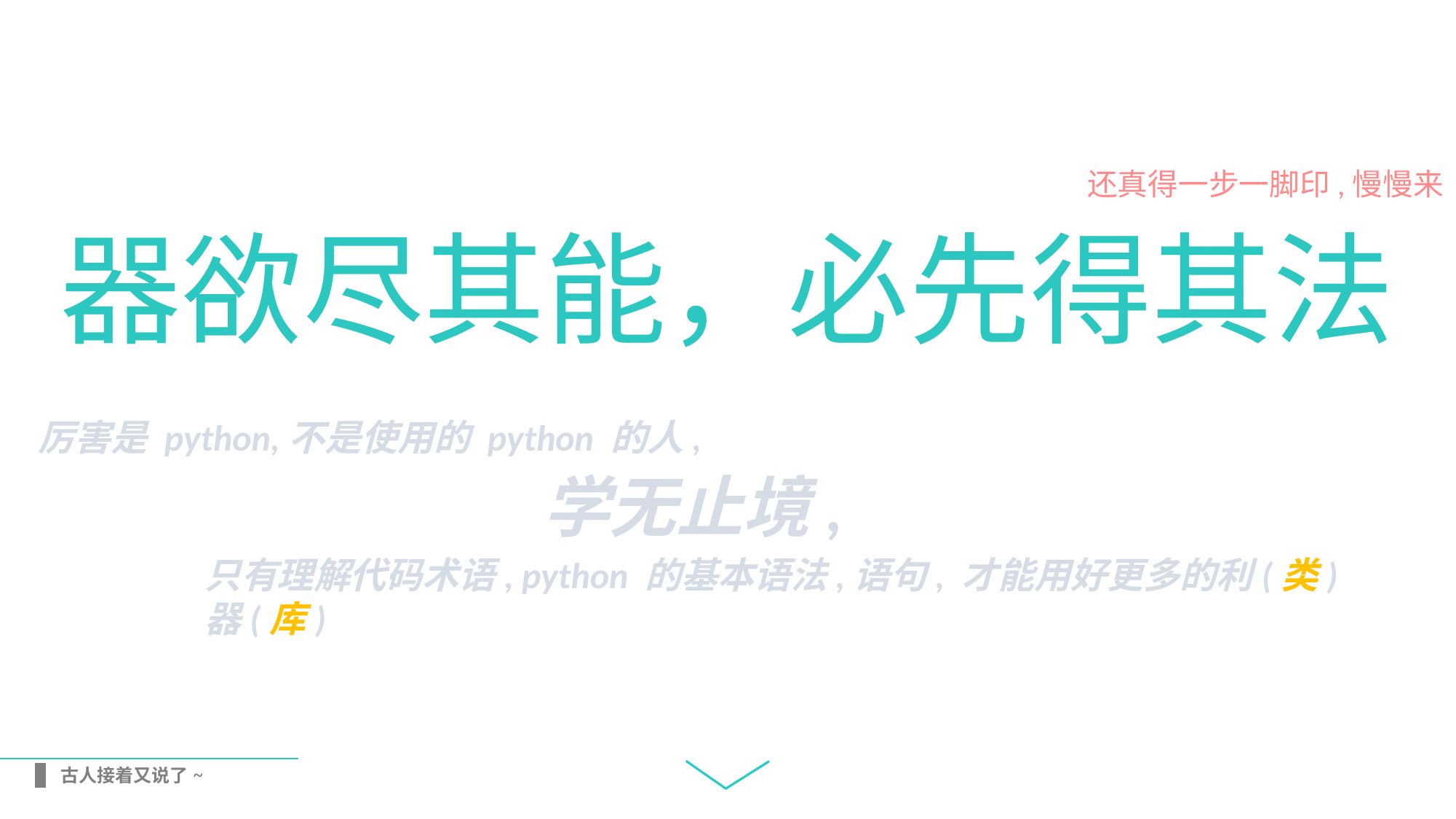

还真得一步一脚印,慢慢来
器欲尽其能，必先得其法
厉害是 python,不是使用的 python 的人,
学无止境,
只有理解代码术语, python 的基本语法,语句, 才能用好更多的利(类)器(库)
1 古人接着又说了~